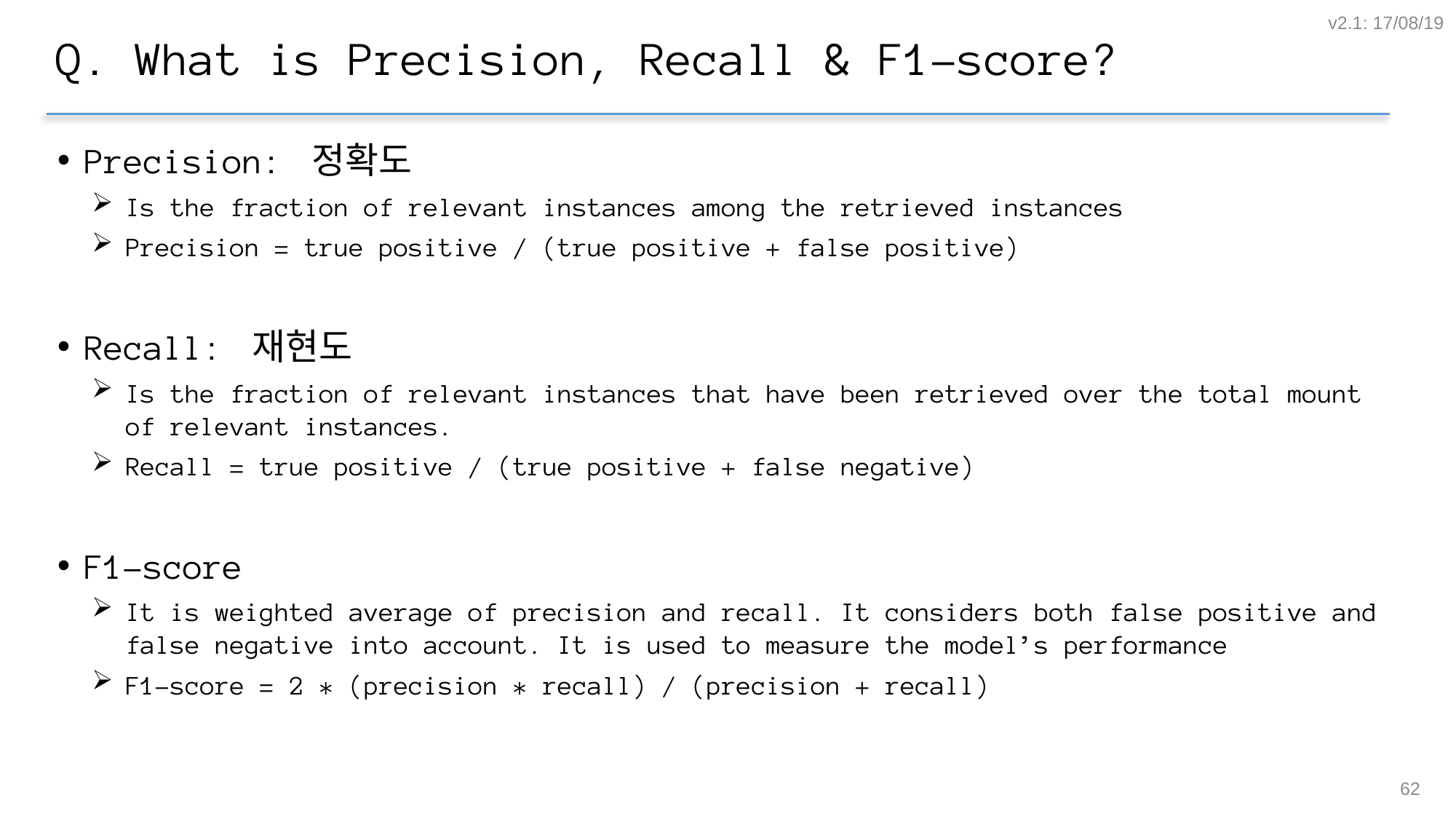

v2.1: 17/08/19
# Q. What is Precision, Recall & F1-score?
Precision: 정확도
Is the fraction of relevant instances among the retrieved instances
Precision = true positive / (true positive + false positive)

Recall: 재현도
Is the fraction of relevant instances that have been retrieved over the total mount of relevant instances.
Recall = true positive / (true positive + false negative)

F1-score
It is weighted average of precision and recall. It considers both false positive and false negative into account. It is used to measure the model’s performance
F1-score = 2 * (precision * recall) / (precision + recall)
62